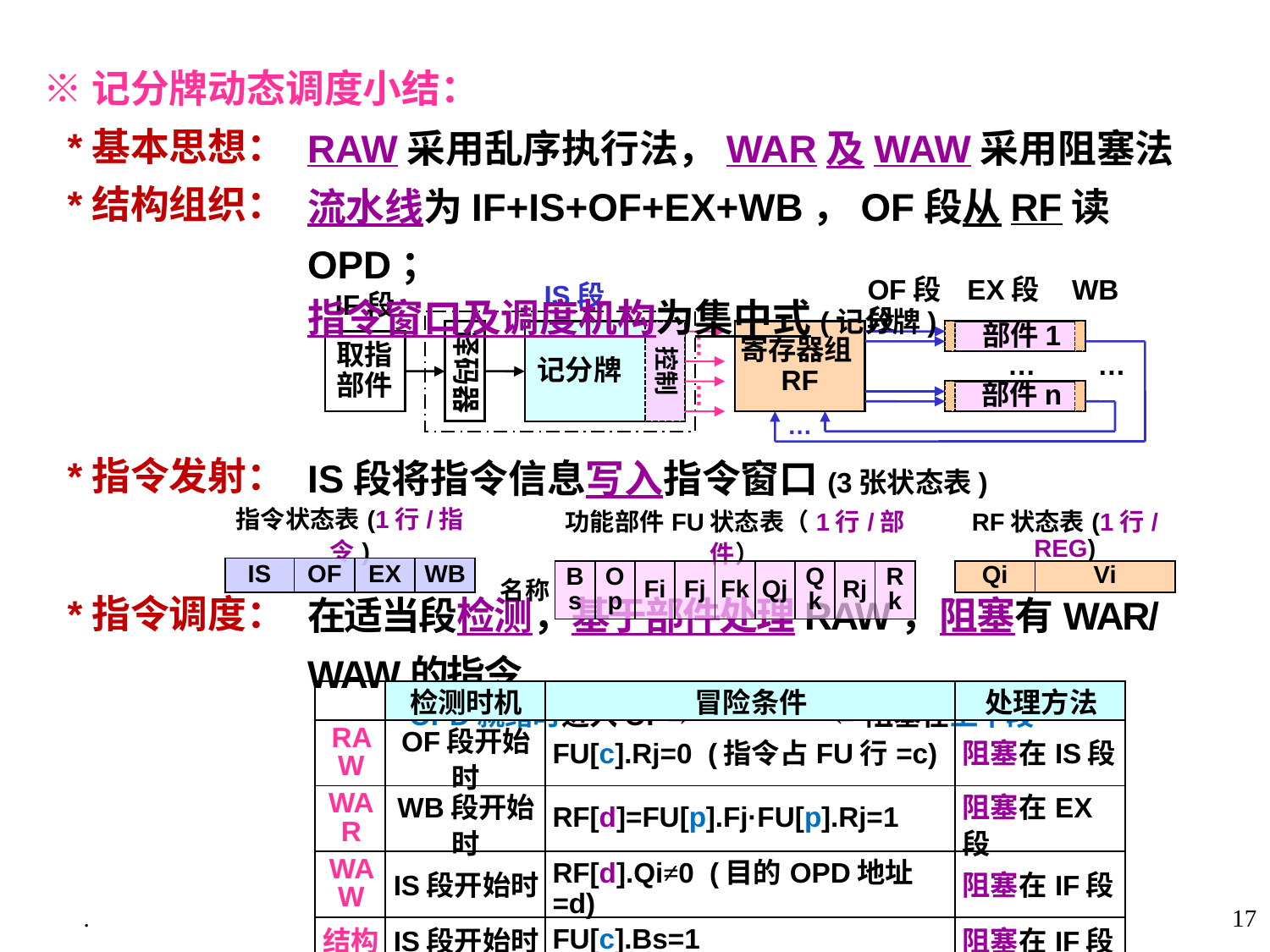

※记分牌动态调度小结：
   *基本思想：
   *结构组织：

   *指令发射：

   *指令调度：
RAW采用乱序执行法，WAR及WAW采用阻塞法
流水线为IF+IS+OF+EX+WB，OF段从RF读OPD；
指令窗口及调度机构为集中式(记分牌)
IS段
IF段
OF段   EX段    WB段

控制
 部件1
译码器
寄存器组RF
记分牌

…
取指部件

…
…

…
 部件n

…

IS段将指令信息写入指令窗口(3张状态表)

在适当段检测，基于部件处理RAW，阻塞有WAR/WAW的指令
             OPD就绪时进入OF→┘└────┴←阻塞在上个段
| 指令状态表(1行/指令) |  |  |  |
| --- | --- | --- | --- |
| IS | OF | EX | WB |
|  | 功能部件FU状态表（1行/部件） |  |  |  |  |  |  |  |  |
| --- | --- | --- | --- | --- | --- | --- | --- | --- | --- |
| 名称 | Bs | Op | Fi | Fj | Fk | Qj | Qk | Rj | Rk |
| RF状态表(1行/REG) |  |
| --- | --- |
| Qi | Vi |
|  | 检测时机 | 冒险条件 | 处理方法 |
| --- | --- | --- | --- |
| RAW | OF段开始时 | FU[c].Rj=0 (指令占FU行=c) | 阻塞在IS段 |
| WAR | WB段开始时 | RF[d]=FU[p].Fj·FU[p].Rj=1 | 阻塞在EX段 |
| WAW | IS段开始时 | RF[d].Qi≠0 (目的OPD地址=d) | 阻塞在IF段 |
| 结构 | IS段开始时 | FU[c].Bs=1 | 阻塞在IF段 |
.
17